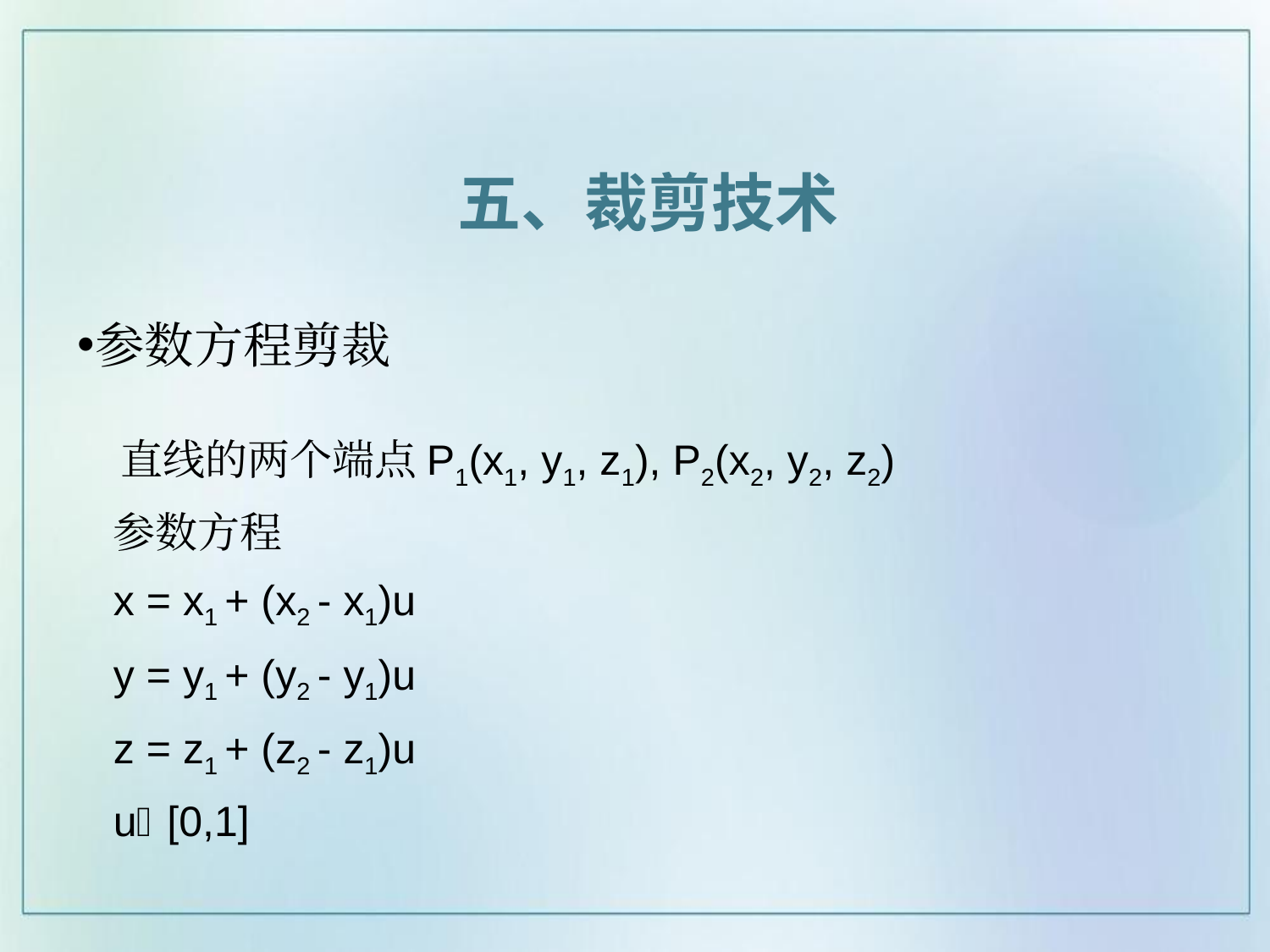

五、裁剪技术
参数方程剪裁
   直线的两个端点P1(x1, y1, z1), P2(x2, y2, z2)
参数方程
x = x1 + (x2 - x1)u
y = y1 + (y2 - y1)u
z = z1 + (z2 - z1)u
u∈[0,1]